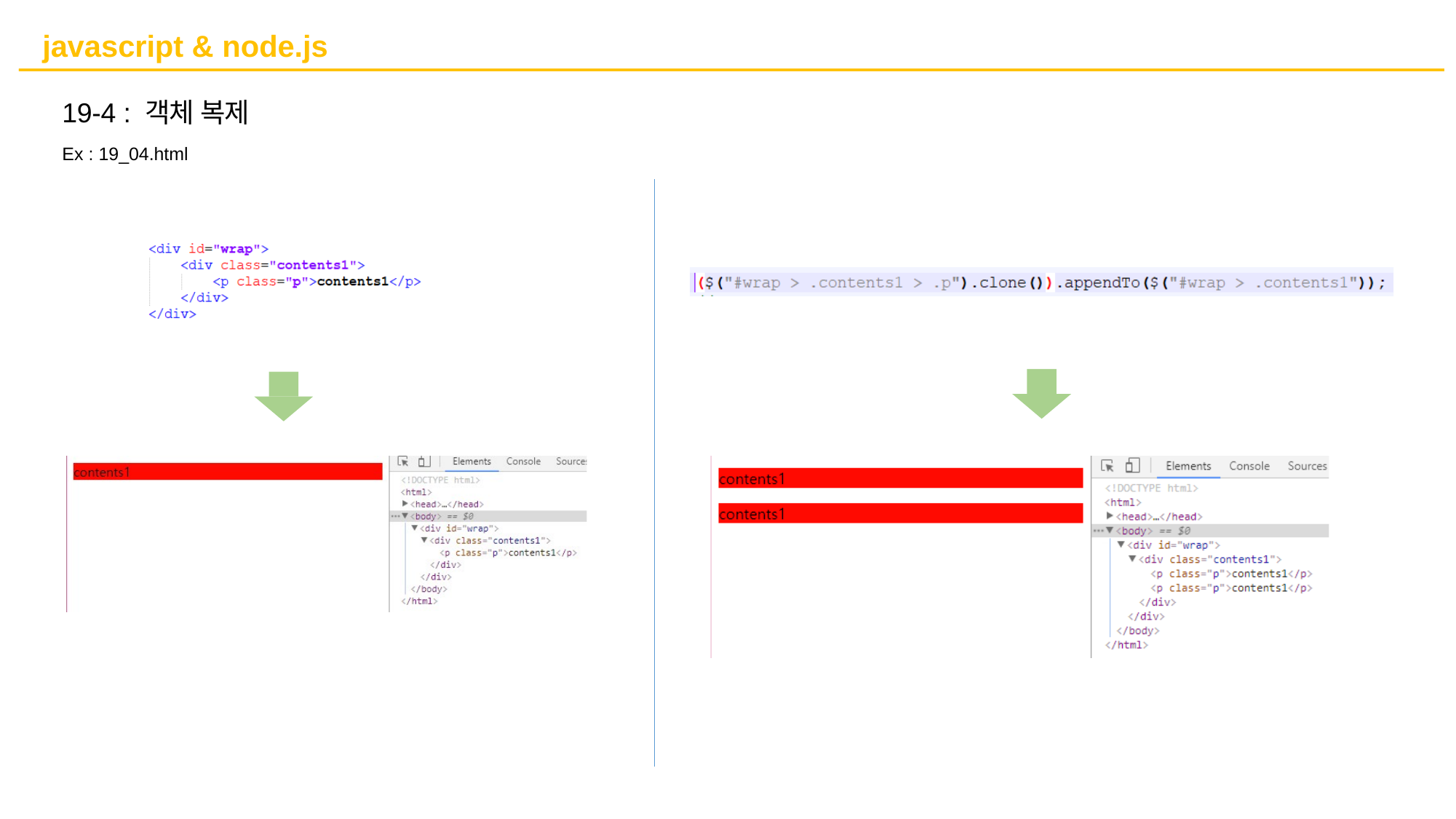

# javascript & node.js

19-4 : 객체 복제
Ex : 19_04.html